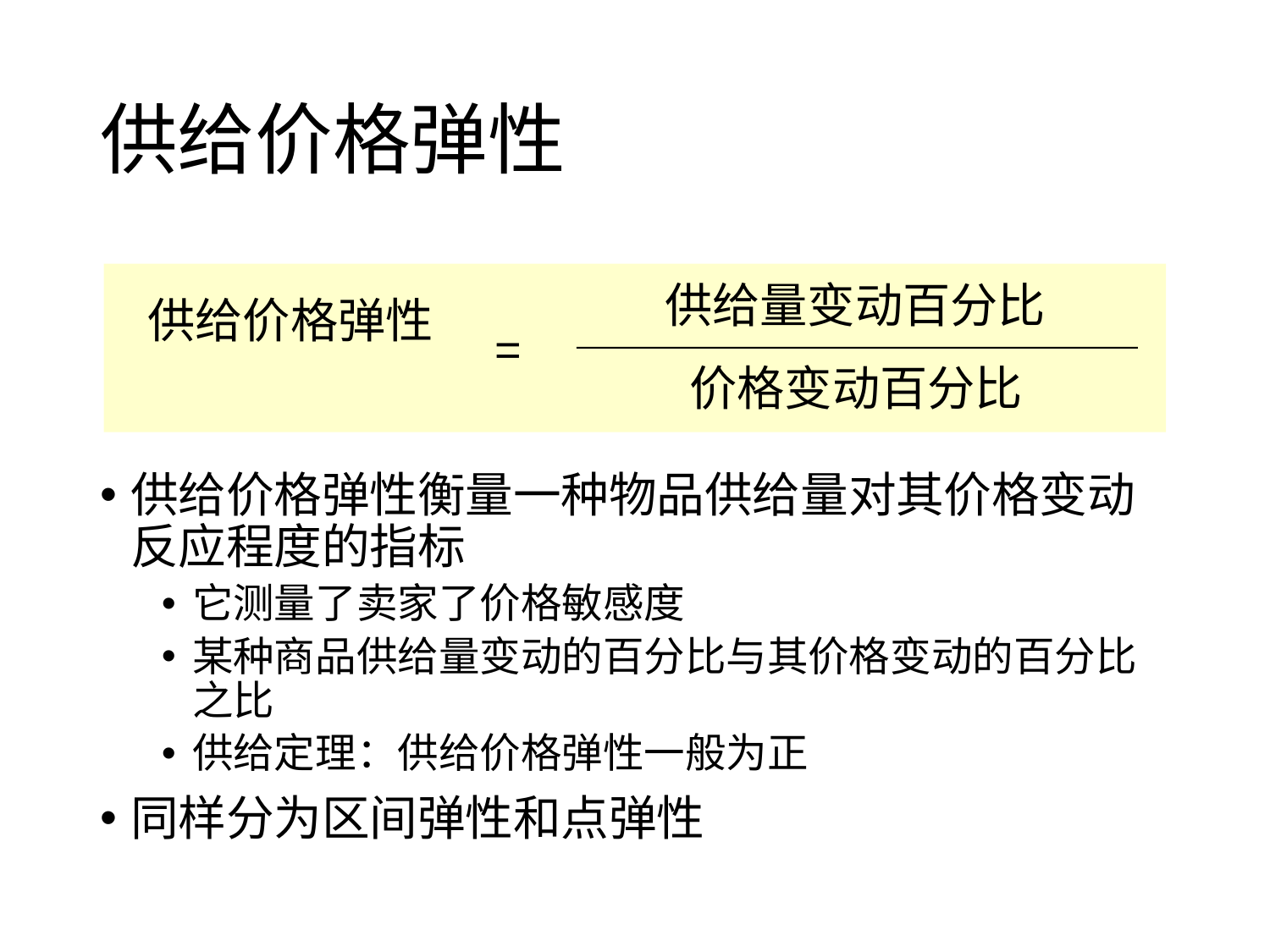

# 供给价格弹性

供给价格弹性衡量一种物品供给量对其价格变动反应程度的指标
它测量了卖家了价格敏感度
某种商品供给量变动的百分比与其价格变动的百分比之比
供给定理：供给价格弹性一般为正
同样分为区间弹性和点弹性

供给量变动百分比
供给价格弹性
=

价格变动百分比